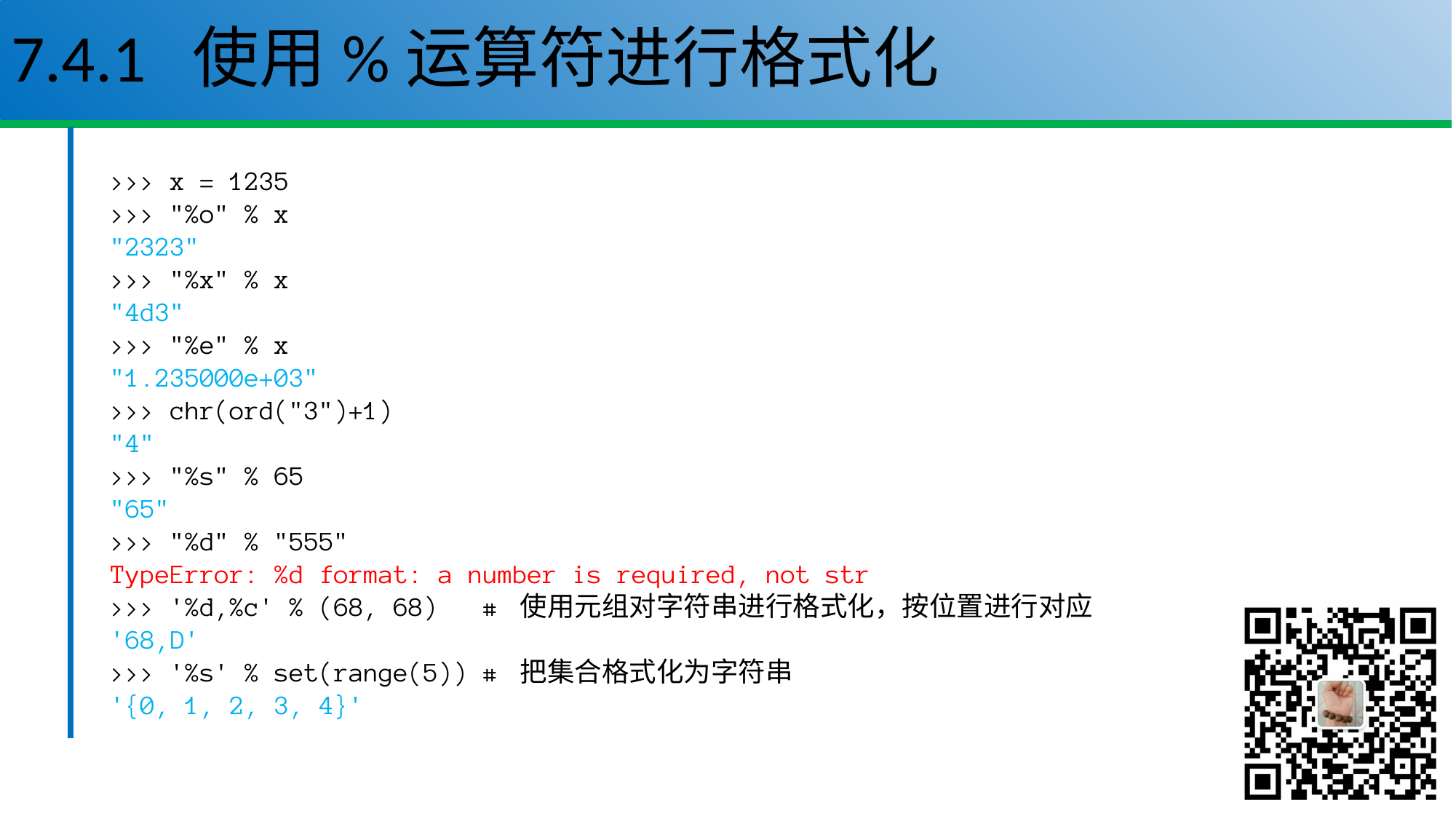

# 7.4.1  使用%运算符进行格式化
>>> x = 1235
>>> "%o" % x
"2323"
>>> "%x" % x
"4d3"
>>> "%e" % x
"1.235000e+03"
>>> chr(ord("3")+1)
"4"
>>> "%s" % 65
"65"
>>> "%d" % "555"
TypeError: %d format: a number is required, not str
>>> '%d,%c' % (68, 68)   # 使用元组对字符串进行格式化，按位置进行对应
'68,D'
>>> '%s' % set(range(5)) # 把集合格式化为字符串
'{0, 1, 2, 3, 4}'
15